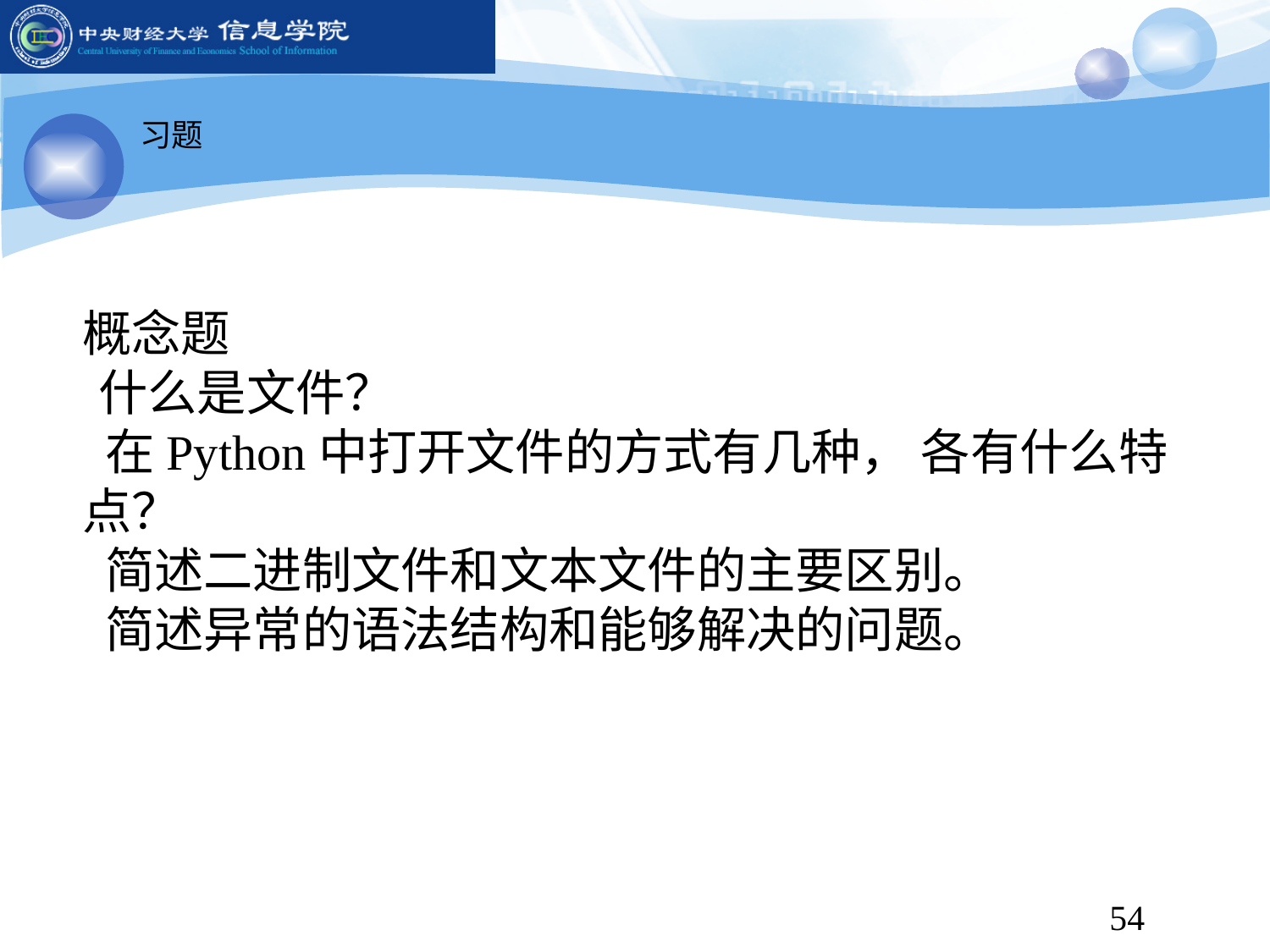

习题
概念题
 什么是文件？
 在Python中打开文件的方式有几种， 各有什么特点？
 简述二进制文件和文本文件的主要区别。
 简述异常的语法结构和能够解决的问题。